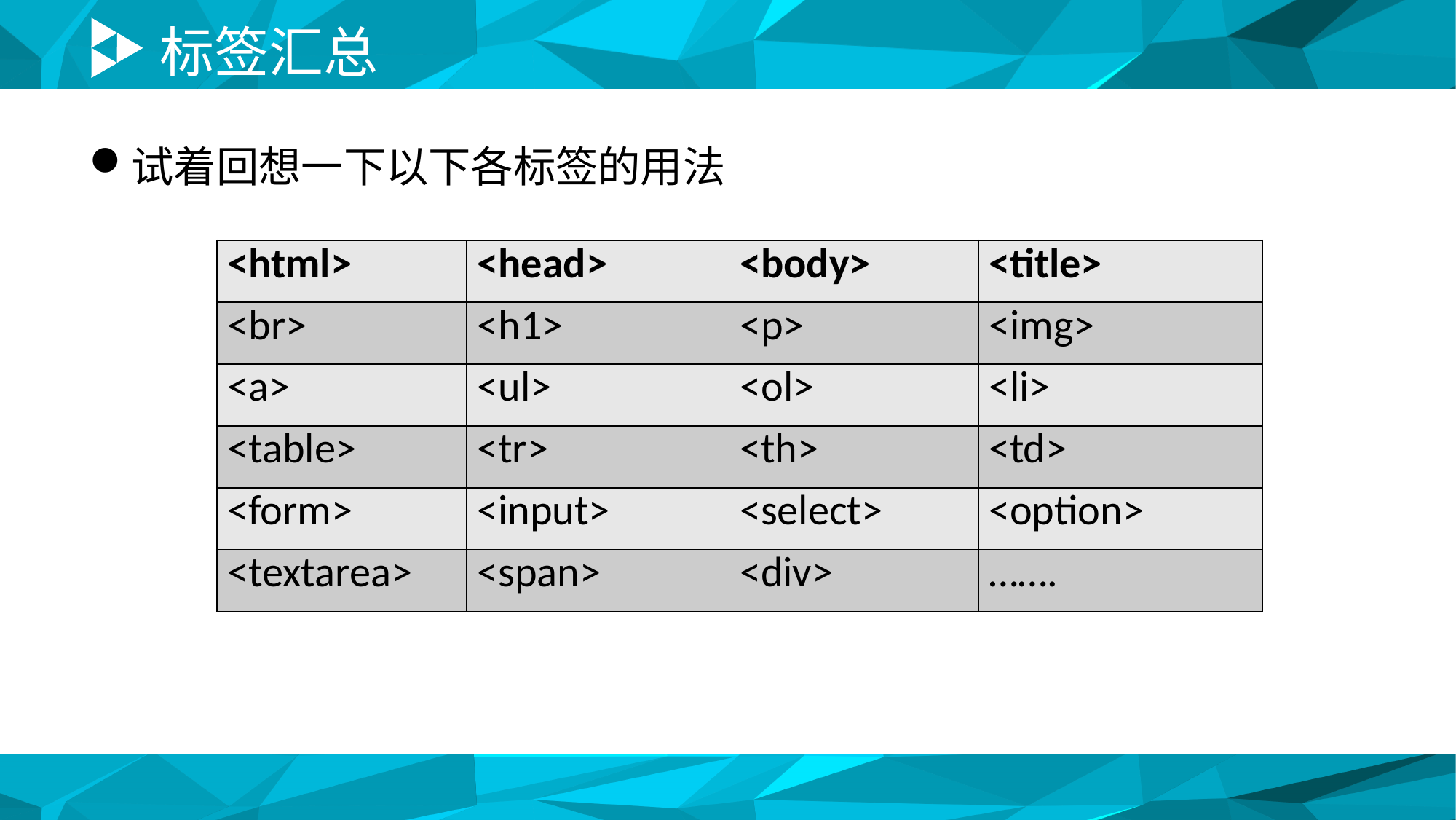

# 标签汇总
试着回想一下以下各标签的用法

| <html> | <head> | <body> | <title> |
| --- | --- | --- | --- |
| <br> | <h1> | <p> | <img> |
| <a> | <ul> | <ol> | <li> |
| <table> | <tr> | <th> | <td> |
| <form> | <input> | <select> | <option> |
| <textarea> | <span> | <div> | ……. |